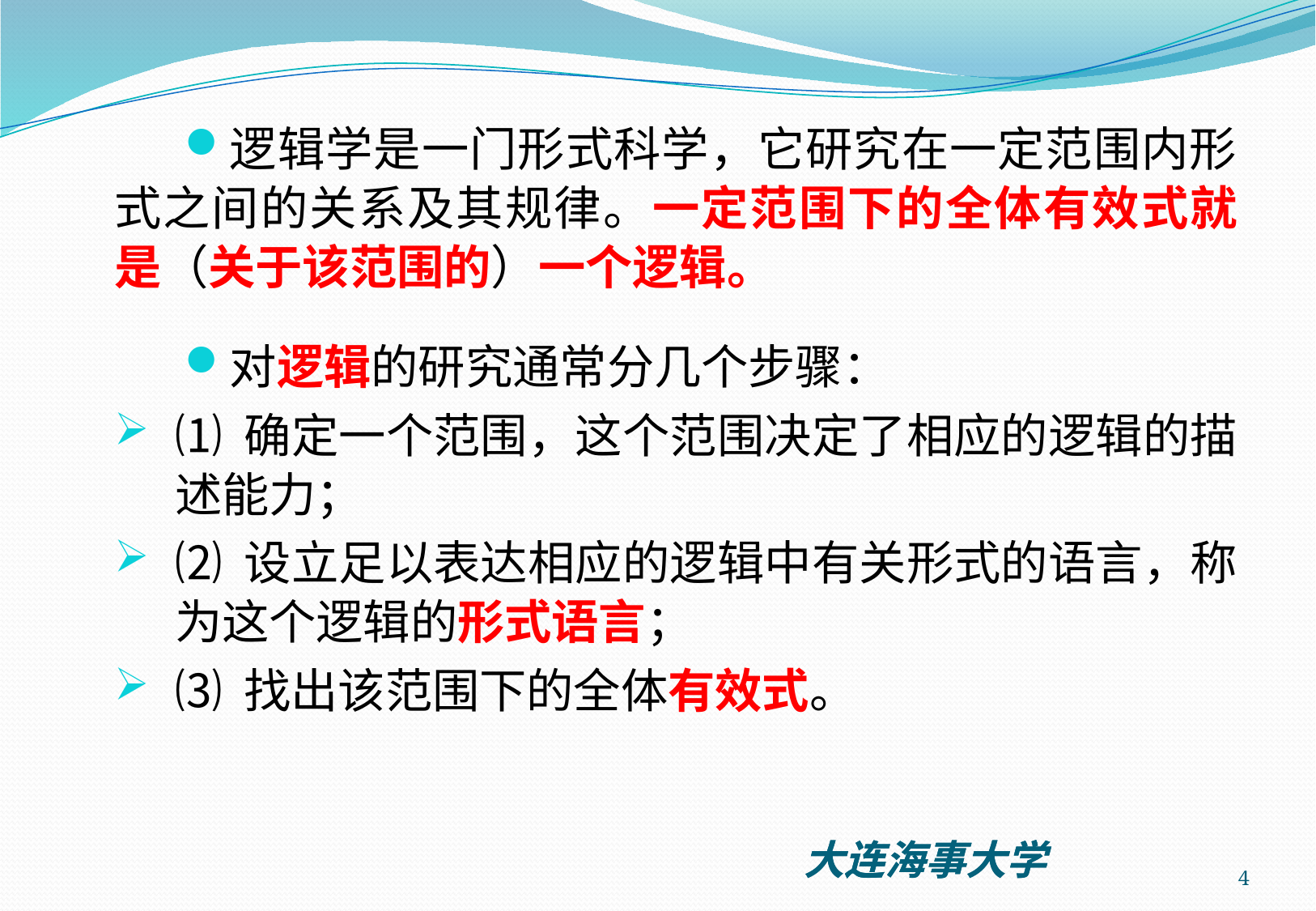

逻辑学是一门形式科学，它研究在一定范围内形式之间的关系及其规律。一定范围下的全体有效式就是（关于该范围的）一个逻辑。
对逻辑的研究通常分几个步骤：
⑴ 确定一个范围，这个范围决定了相应的逻辑的描述能力；
⑵ 设立足以表达相应的逻辑中有关形式的语言，称为这个逻辑的形式语言；
⑶ 找出该范围下的全体有效式。
4